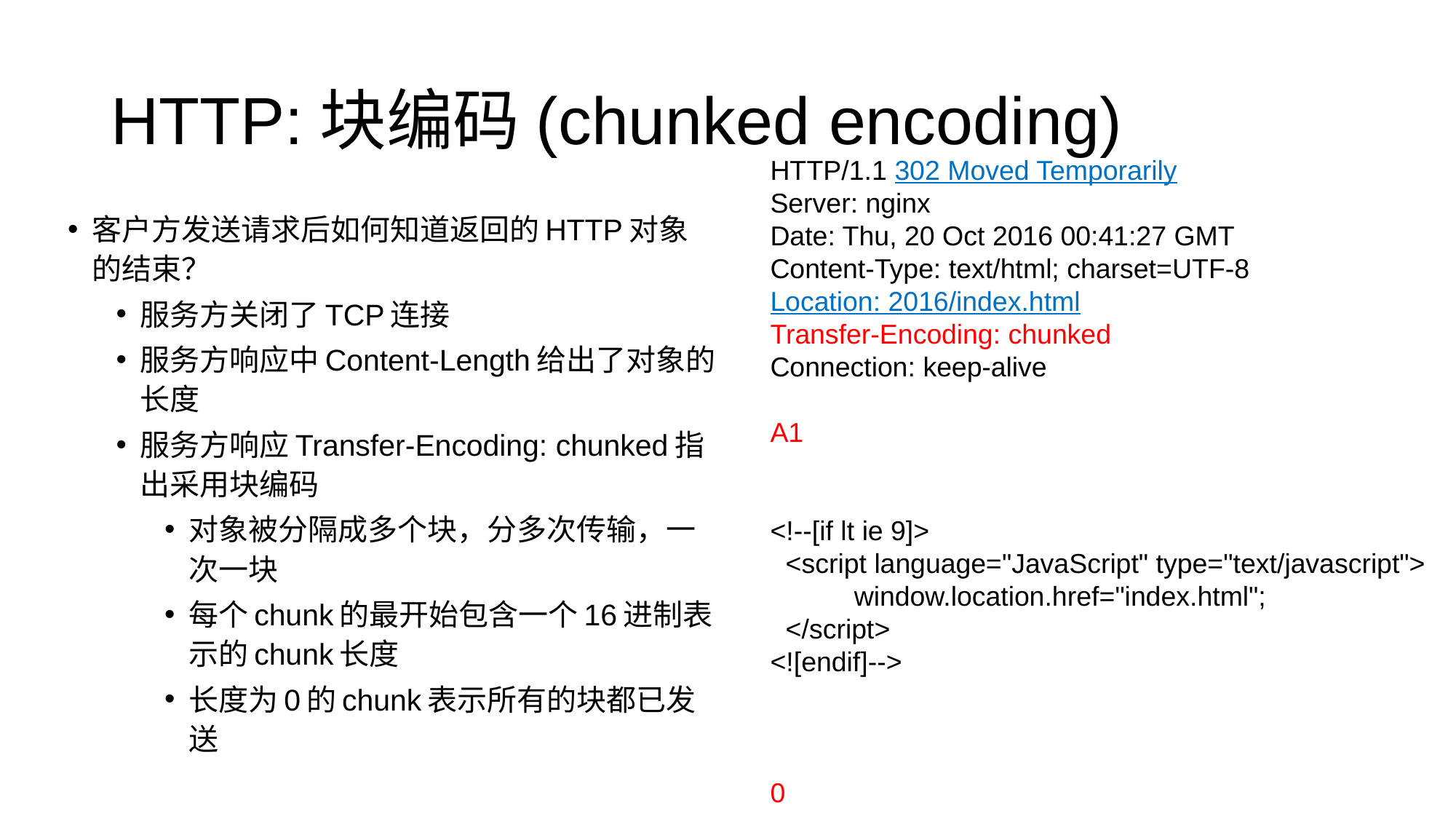

# HTTP:块编码(chunked encoding)
HTTP/1.1 302 Moved Temporarily
Server: nginx
Date: Thu, 20 Oct 2016 00:41:27 GMT
Content-Type: text/html; charset=UTF-8
Location: 2016/index.html
Transfer-Encoding: chunked
Connection: keep-alive

A1

<!--[if lt ie 9]>
  <script language="JavaScript" type="text/javascript">
           window.location.href="index.html";
  </script>
<![endif]-->

0
客户方发送请求后如何知道返回的HTTP对象的结束？
服务方关闭了TCP连接
服务方响应中Content-Length给出了对象的长度
服务方响应Transfer-Encoding: chunked指出采用块编码
对象被分隔成多个块，分多次传输，一次一块
每个chunk的最开始包含一个16进制表示的chunk长度
长度为0的chunk表示所有的块都已发送